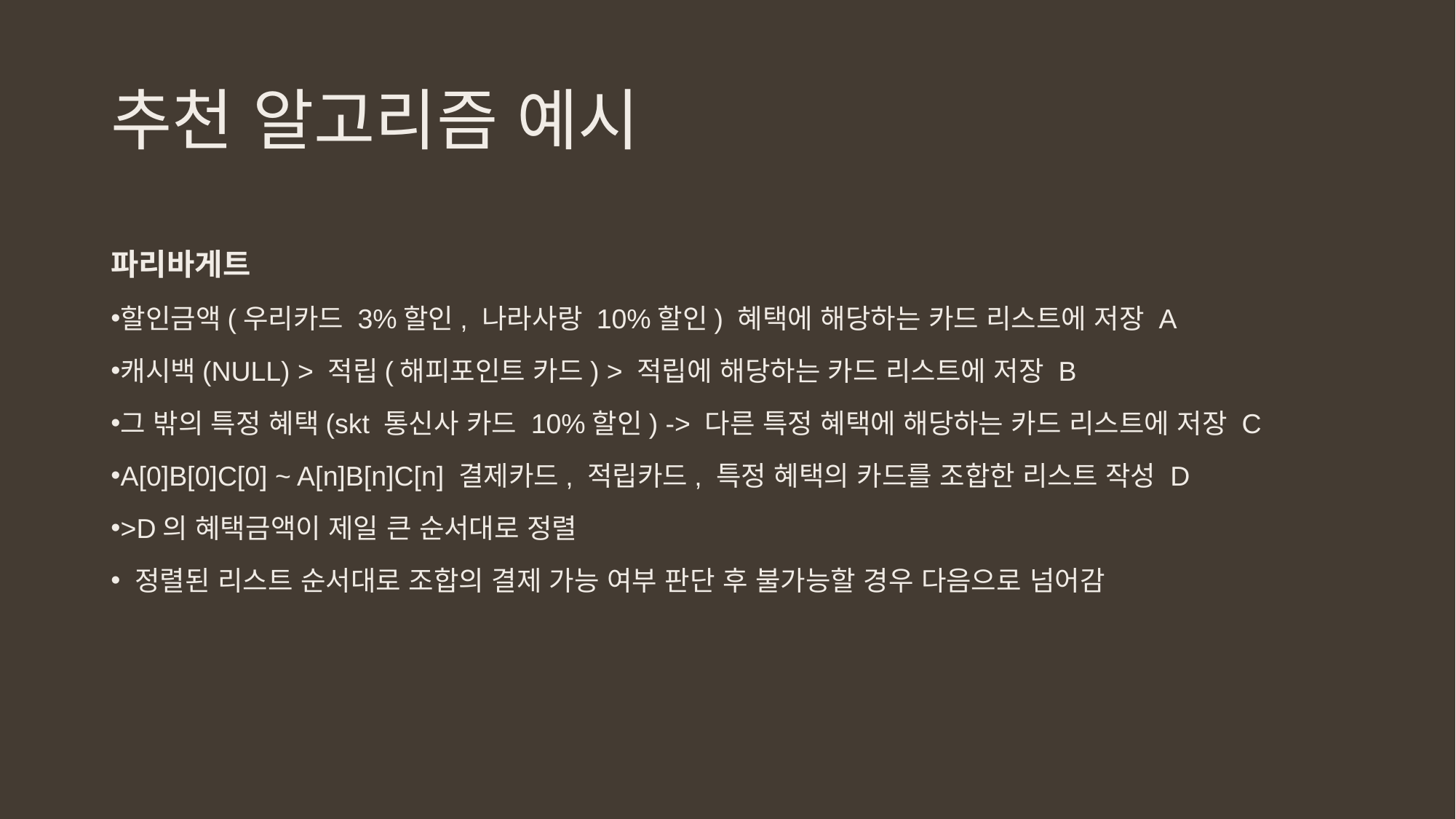

# 추천 알고리즘 예시
파리바게트
할인금액(우리카드 3%할인, 나라사랑 10%할인) 혜택에 해당하는 카드 리스트에 저장 A
캐시백(NULL) > 적립(해피포인트 카드) > 적립에 해당하는 카드 리스트에 저장 B
그 밖의 특정 혜택(skt 통신사 카드 10%할인) -> 다른 특정 혜택에 해당하는 카드 리스트에 저장 C
A[0]B[0]C[0] ~ A[n]B[n]C[n] 결제카드, 적립카드, 특정 혜택의 카드를 조합한 리스트 작성 D
>D의 혜택금액이 제일 큰 순서대로 정렬
 정렬된 리스트 순서대로 조합의 결제 가능 여부 판단 후 불가능할 경우 다음으로 넘어감